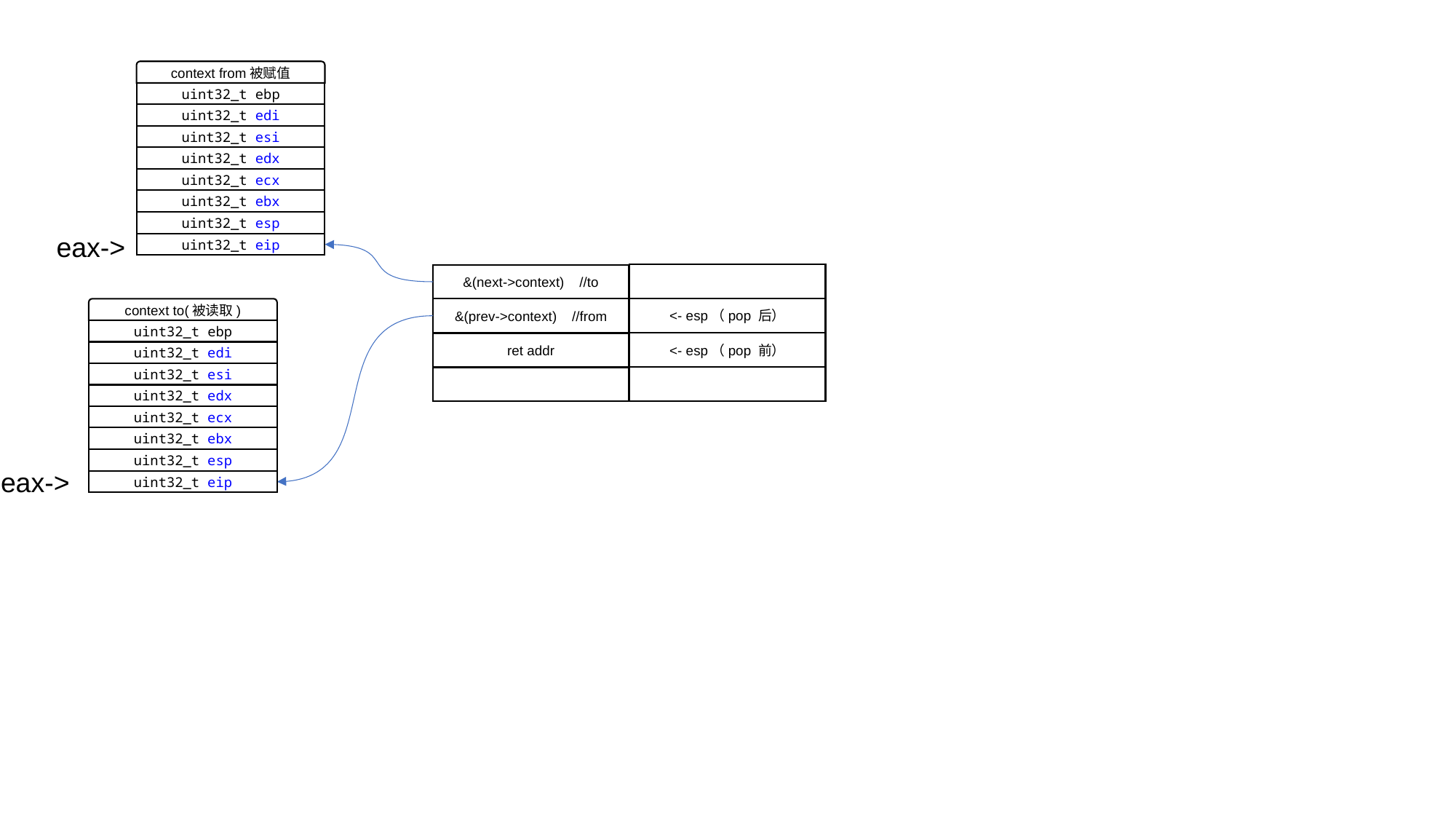

context from被赋值
uint32_t ebp
uint32_t edi
uint32_t esi
uint32_t edx
uint32_t ecx
uint32_t ebx
uint32_t esp
uint32_t eip
eax->

<- esp（pop 后）
<- esp（pop 前）

&(next->context)    //to
&(prev->context)    //from
ret addr

context to(被读取)
uint32_t ebp
uint32_t edi
uint32_t esi
uint32_t edx
uint32_t ecx
uint32_t ebx
uint32_t esp
uint32_t eip
eax->